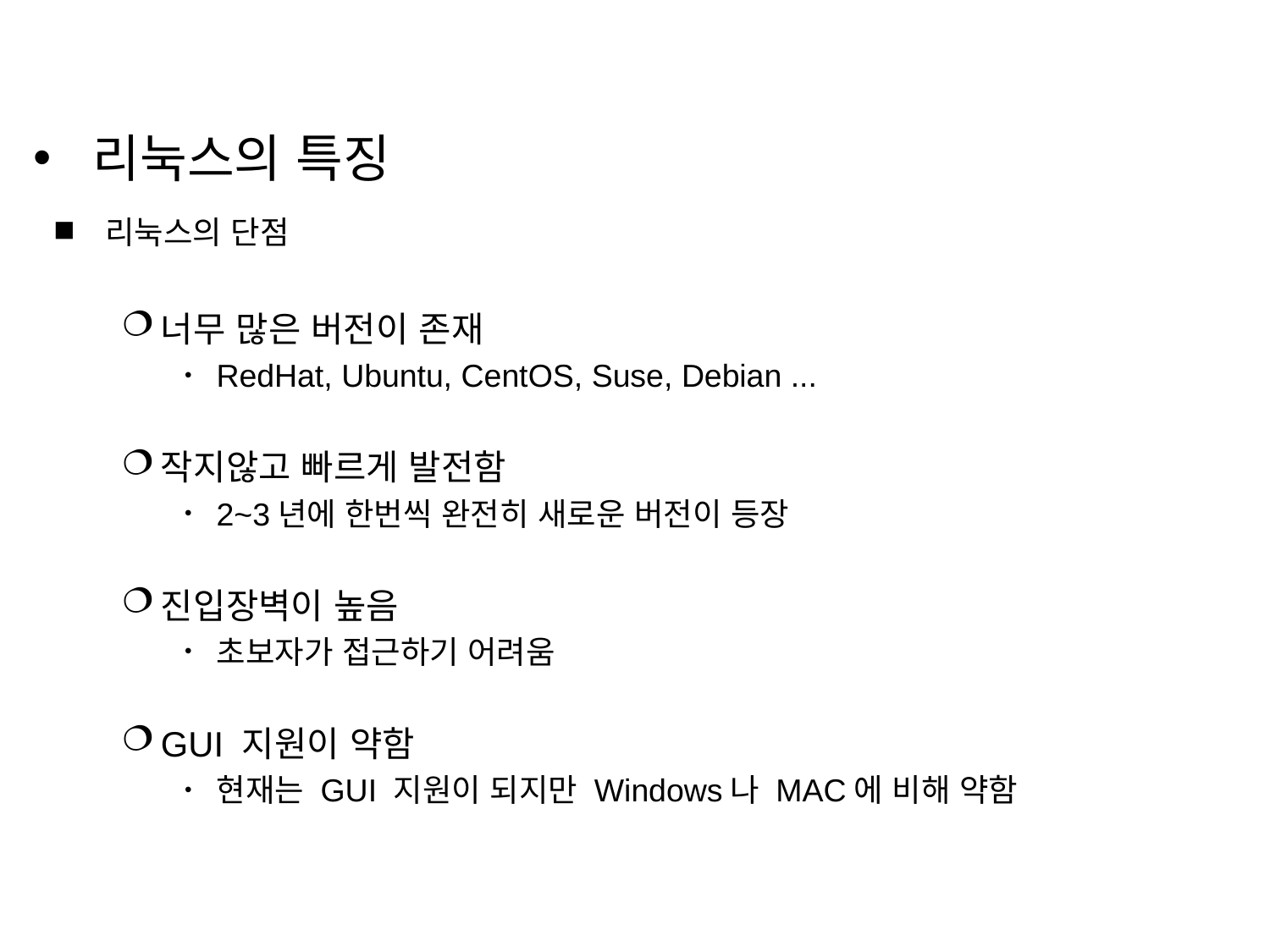

리눅스의 특징
리눅스의 단점

너무 많은 버전이 존재
RedHat, Ubuntu, CentOS, Suse, Debian ...

작지않고 빠르게 발전함
2~3년에 한번씩 완전히 새로운 버전이 등장

진입장벽이 높음
초보자가 접근하기 어려움

GUI 지원이 약함
현재는 GUI 지원이 되지만 Windows나 MAC에 비해 약함